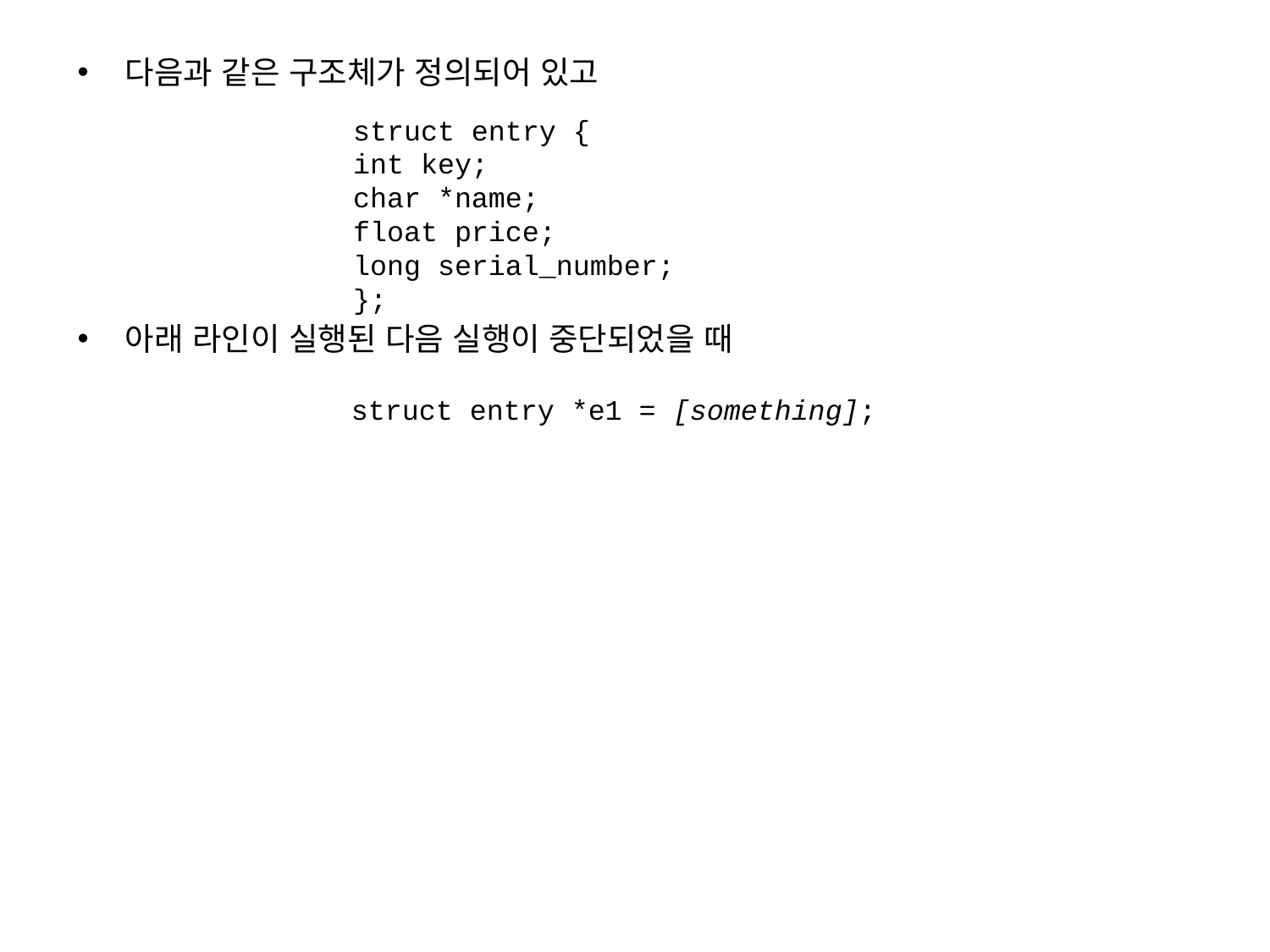

다음과 같은 구조체가 정의되어 있고

아래 라인이 실행된 다음 실행이 중단되었을 때
struct entry {
int key;
char *name;
float price;
long serial_number;
};

struct entry *e1 = [something];